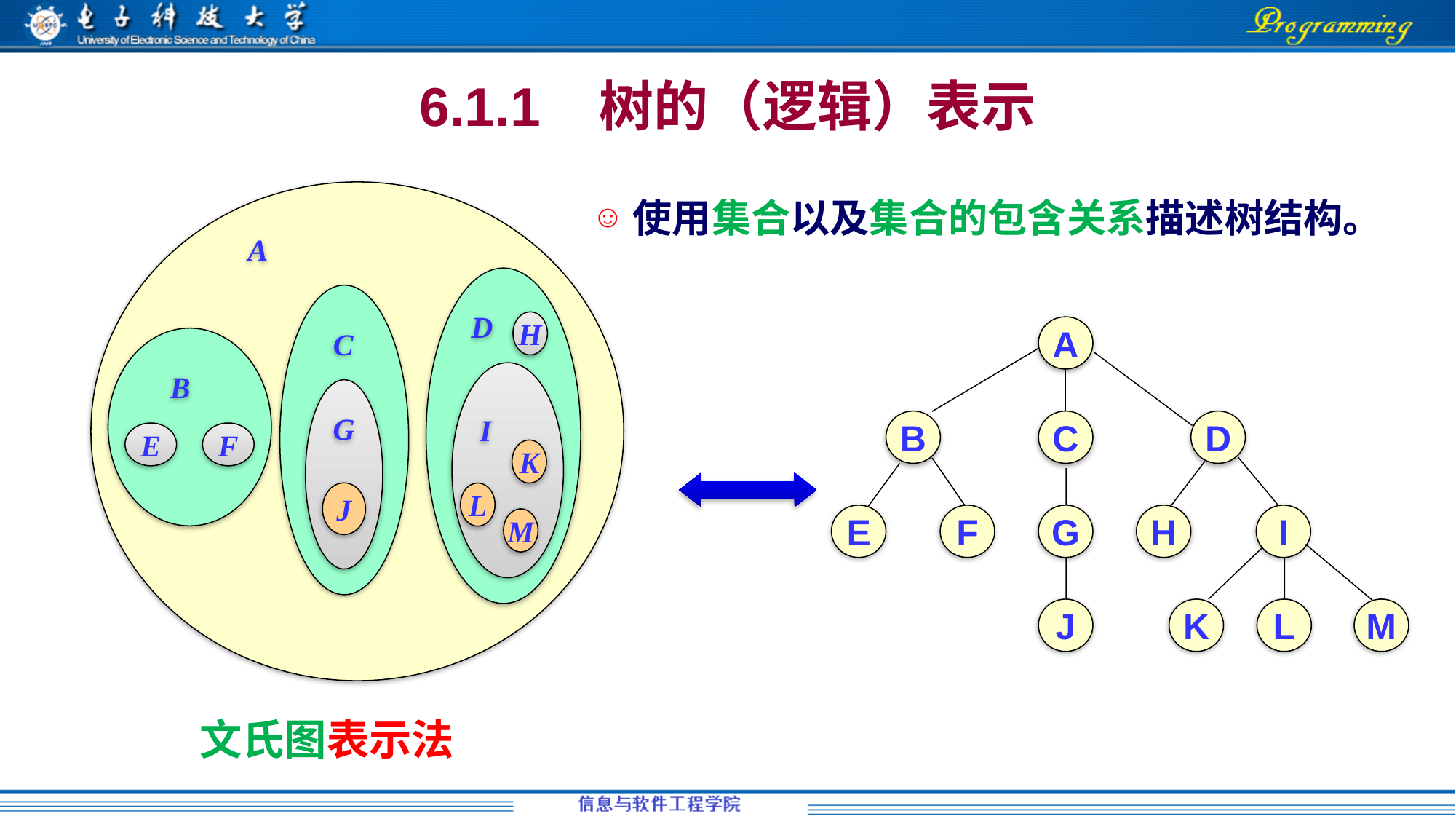

# 6.1.1   树的（逻辑）表示
使用集合以及集合的包含关系描述树结构。

A

D
H
C

B

G
I
E
F
K
J
L
M
A

B
C
D

E
F
G
H
I

J
K
L
M

文氏图表示法